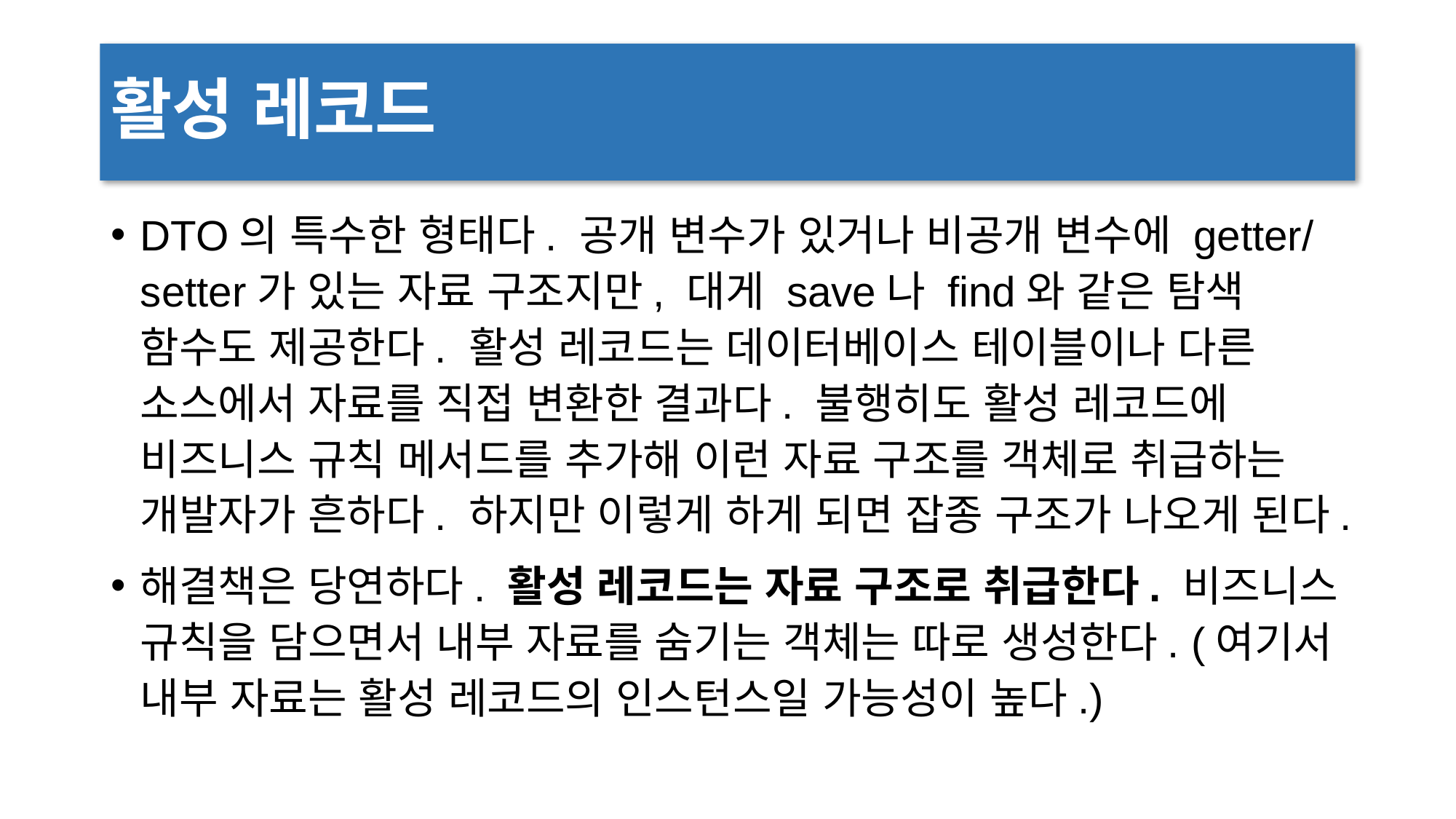

# 활성 레코드
DTO의 특수한 형태다. 공개 변수가 있거나 비공개 변수에 getter/setter가 있는 자료 구조지만, 대게 save나 find와 같은 탐색 함수도 제공한다. 활성 레코드는 데이터베이스 테이블이나 다른 소스에서 자료를 직접 변환한 결과다. 불행히도 활성 레코드에 비즈니스 규칙 메서드를 추가해 이런 자료 구조를 객체로 취급하는 개발자가 흔하다. 하지만 이렇게 하게 되면 잡종 구조가 나오게 된다.
해결책은 당연하다. 활성 레코드는 자료 구조로 취급한다. 비즈니스 규칙을 담으면서 내부 자료를 숨기는 객체는 따로 생성한다. (여기서 내부 자료는 활성 레코드의 인스턴스일 가능성이 높다.)